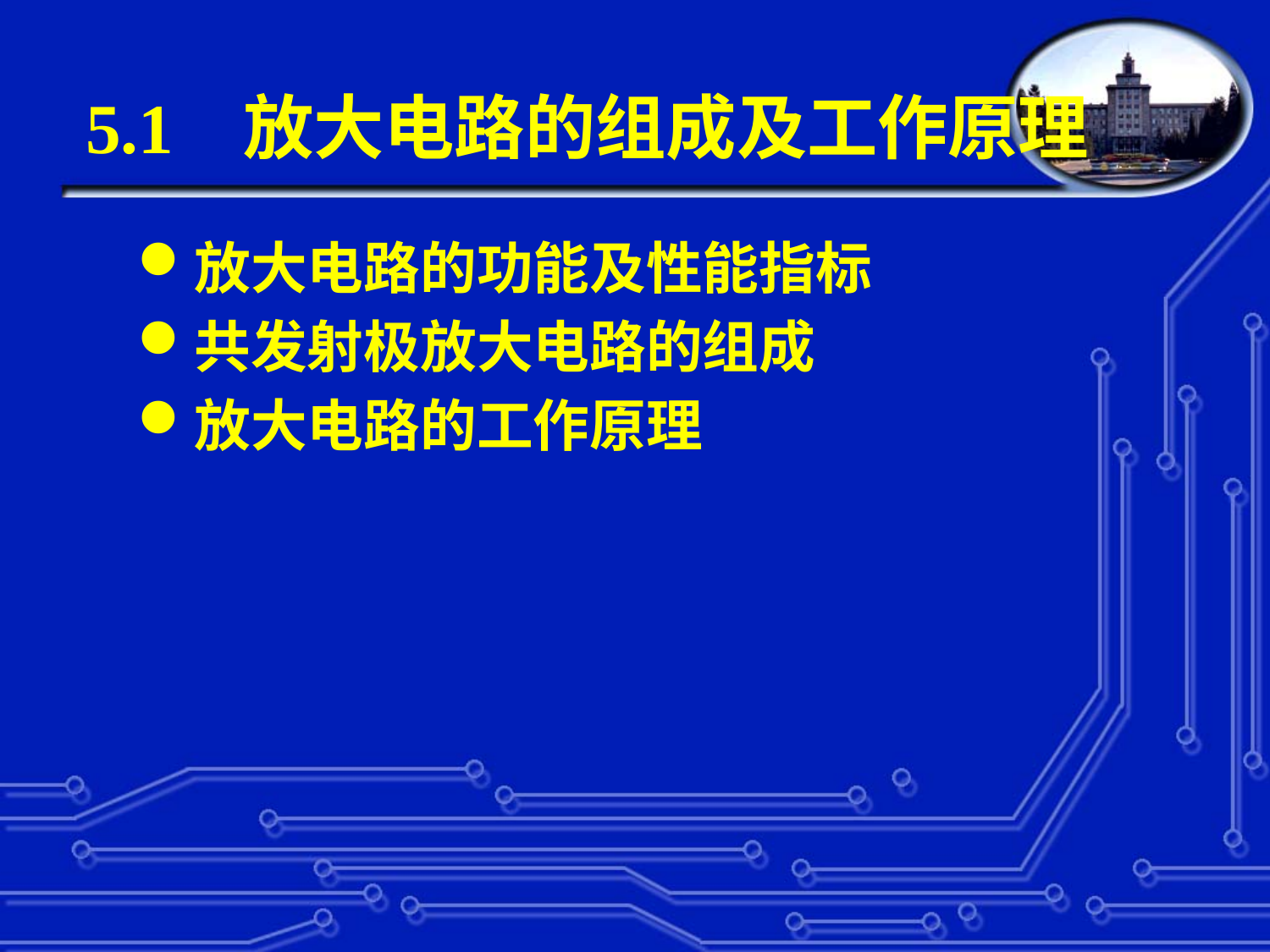

#
5.1   放大电路的组成及工作原理
放大电路的功能及性能指标
共发射极放大电路的组成
放大电路的工作原理